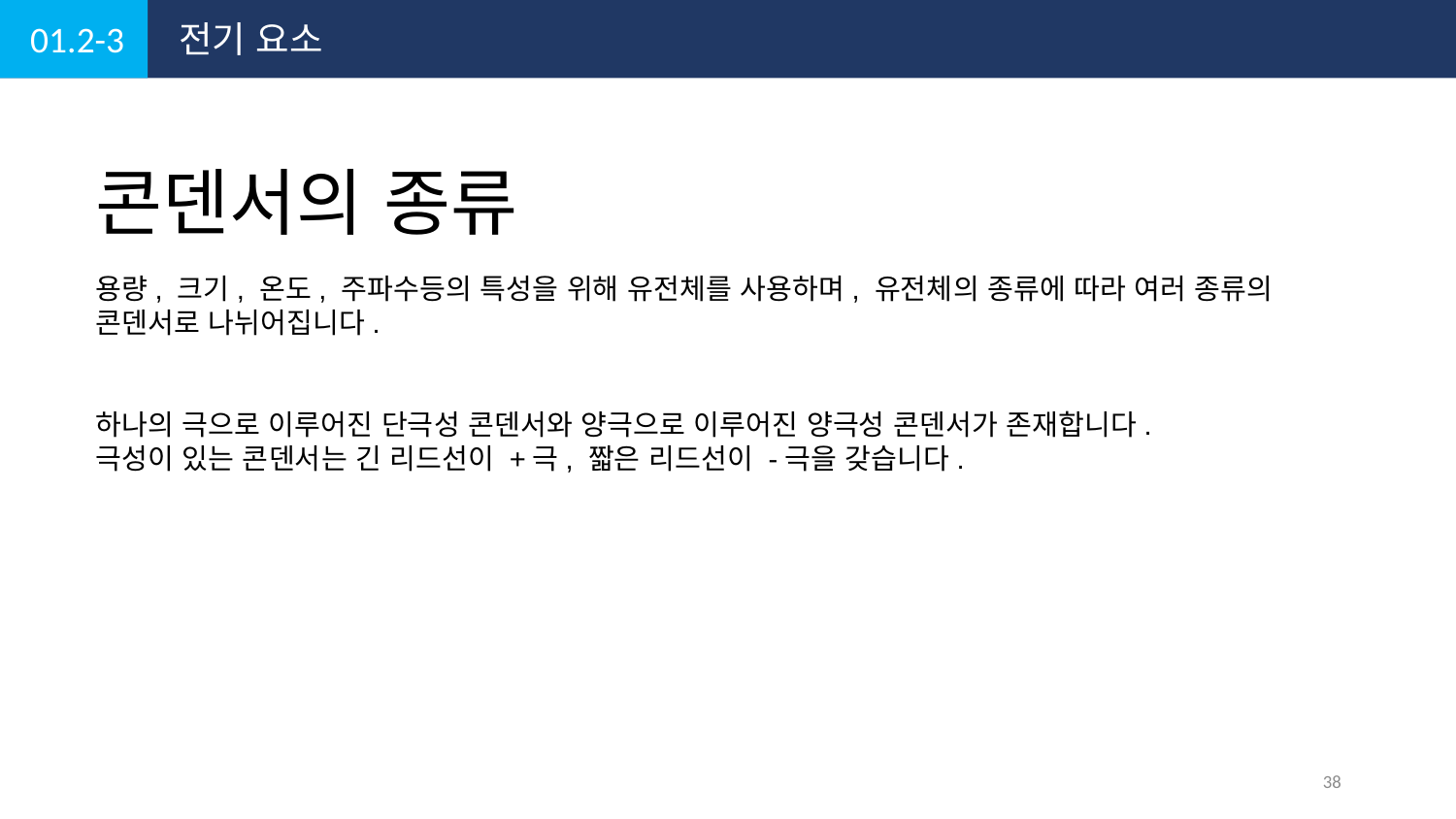

01.2-3
전기 요소
콘덴서의 종류
용량, 크기, 온도, 주파수등의 특성을 위해 유전체를 사용하며, 유전체의 종류에 따라 여러 종류의 콘덴서로 나뉘어집니다.

하나의 극으로 이루어진 단극성 콘덴서와 양극으로 이루어진 양극성 콘덴서가 존재합니다.
극성이 있는 콘덴서는 긴 리드선이 +극, 짧은 리드선이 -극을 갖습니다.
38